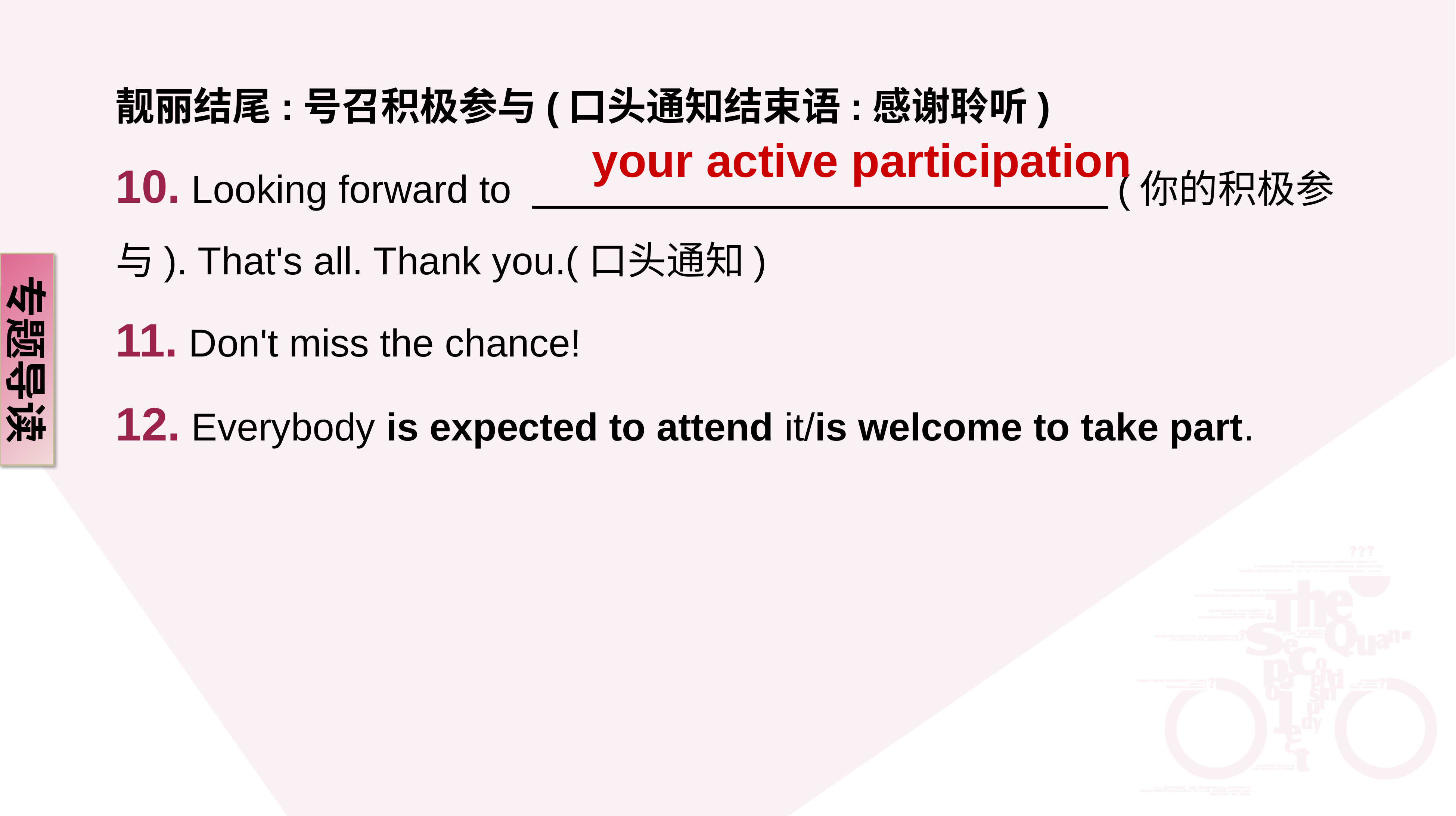

靓丽结尾:号召积极参与(口头通知结束语:感谢聆听)
10. Looking forward to 　          　　　　                　　　　(你的积极参与). That's all. Thank you.(口头通知)
11. Don't miss the chance!
12. Everybody is expected to attend it/is welcome to take part.
your active participation
专题导读